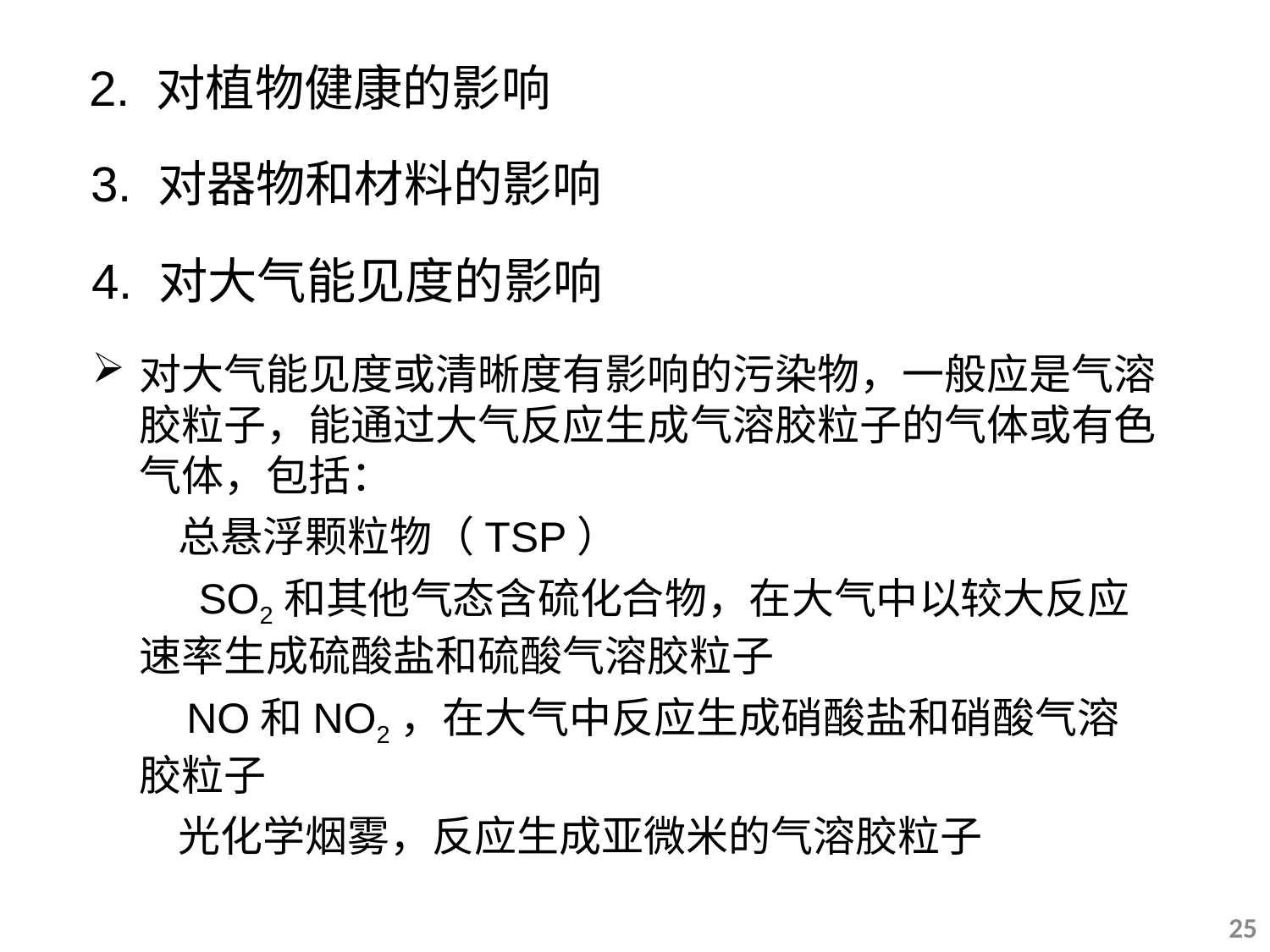

汇报目录
2. 对植物健康的影响
3. 对器物和材料的影响
4. 对大气能见度的影响
对大气能见度或清晰度有影响的污染物，一般应是气溶胶粒子，能通过大气反应生成气溶胶粒子的气体或有色气体，包括：
        总悬浮颗粒物（TSP）
         SO2和其他气态含硫化合物，在大气中以较大反应速率生成硫酸盐和硫酸气溶胶粒子
        NO和NO2，在大气中反应生成硝酸盐和硝酸气溶胶粒子
        光化学烟雾，反应生成亚微米的气溶胶粒子
25